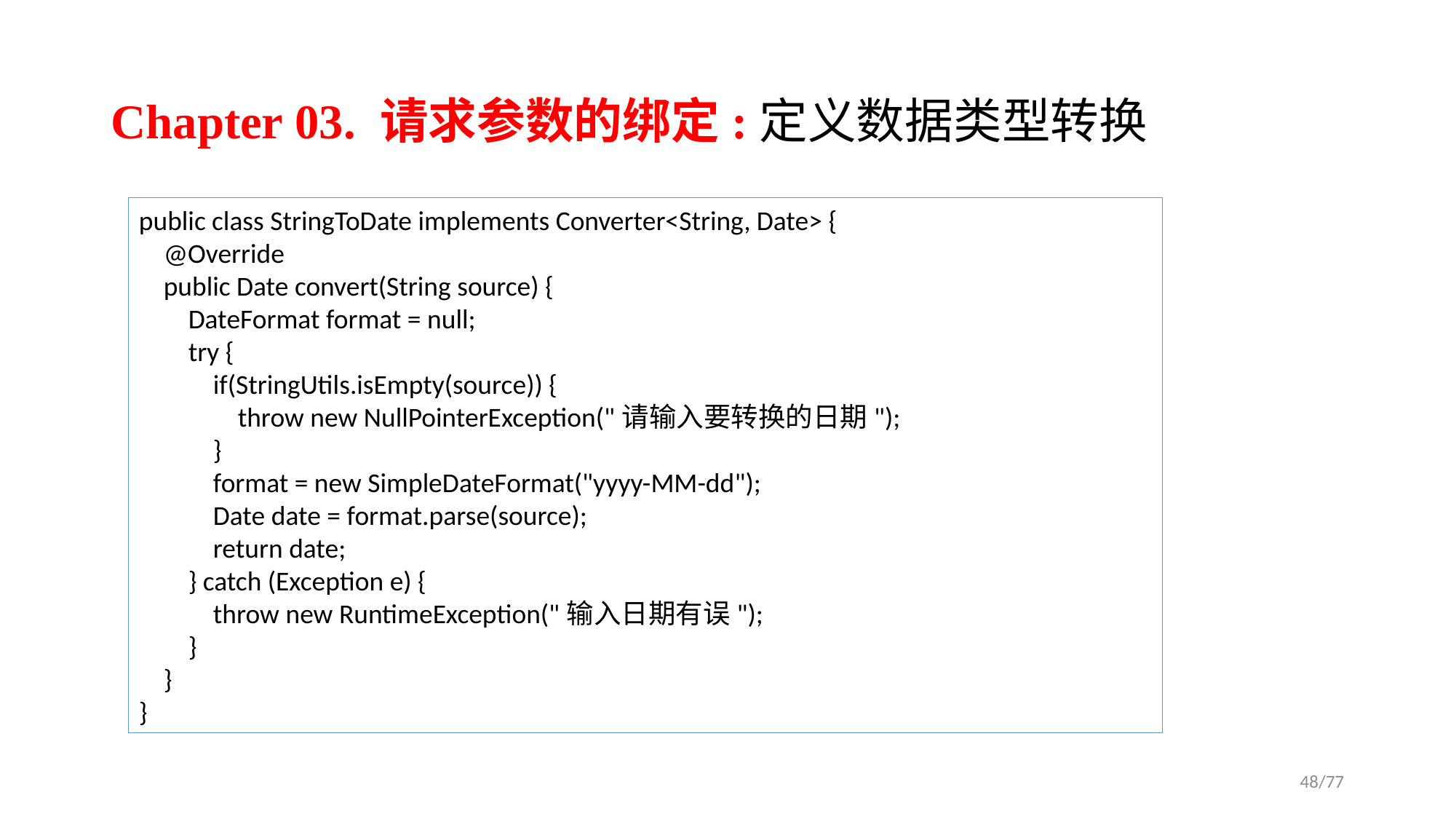

# Chapter 03. 请求参数的绑定:定义数据类型转换
public class StringToDate implements Converter<String, Date> {
    @Override
    public Date convert(String source) {
        DateFormat format = null;
        try {
            if(StringUtils.isEmpty(source)) {
                throw new NullPointerException("请输入要转换的日期");
            }
            format = new SimpleDateFormat("yyyy-MM-dd");
            Date date = format.parse(source);
            return date;
        } catch (Exception e) {
            throw new RuntimeException("输入日期有误");
        }
    }
}
48